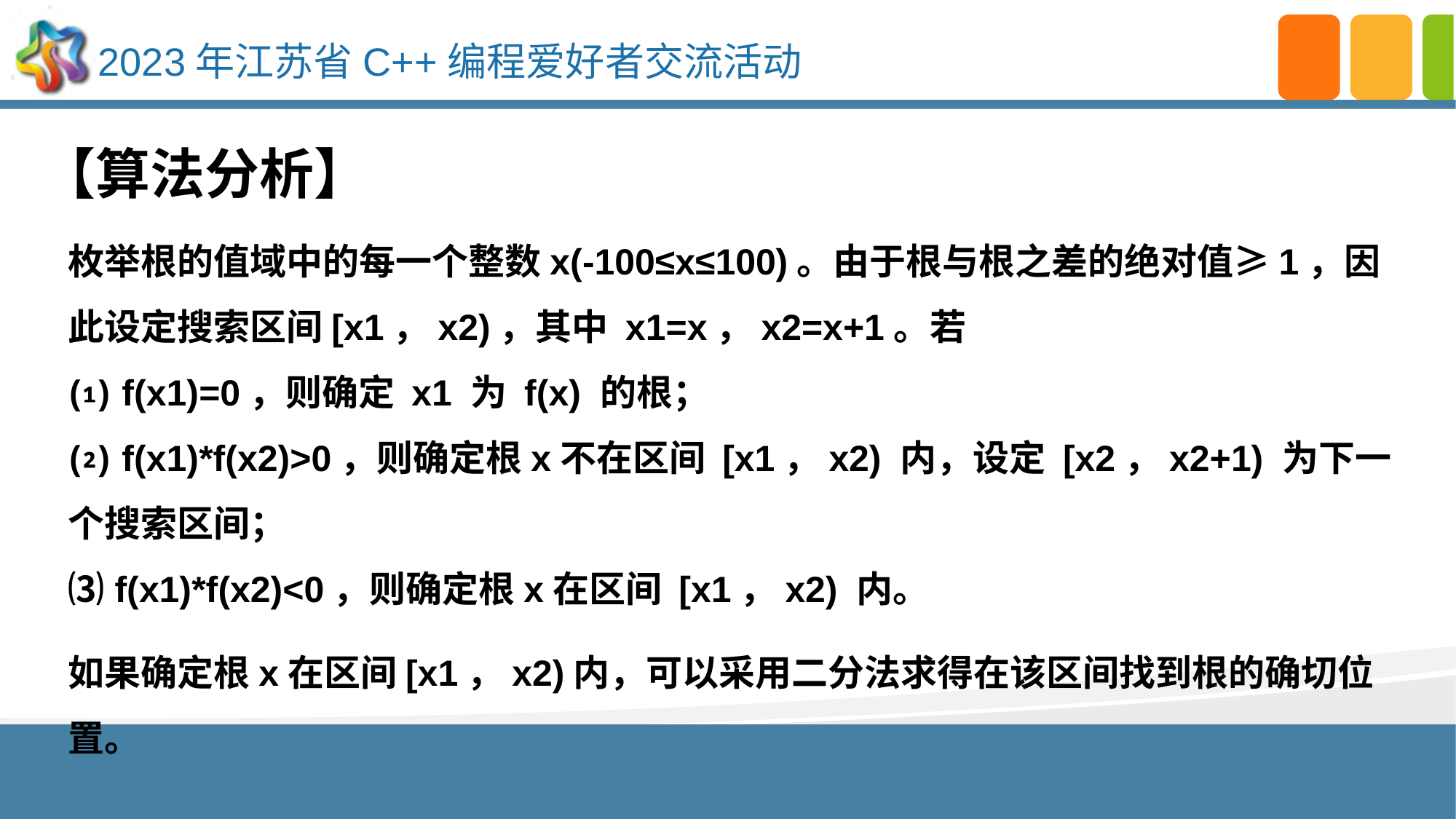

【算法分析】
枚举根的值域中的每一个整数x(-100≤x≤100)。由于根与根之差的绝对值≥1，因此设定搜索区间[x1，x2)，其中 x1=x，x2=x+1。若
⑴ f(x1)=0，则确定 x1 为 f(x) 的根；
⑵ f(x1)*f(x2)>0，则确定根x不在区间 [x1，x2) 内，设定 [x2，x2+1) 为下一个搜索区间；
⑶ f(x1)*f(x2)<0，则确定根x在区间 [x1，x2) 内。
如果确定根x在区间[x1，x2)内，可以采用二分法求得在该区间找到根的确切位置。